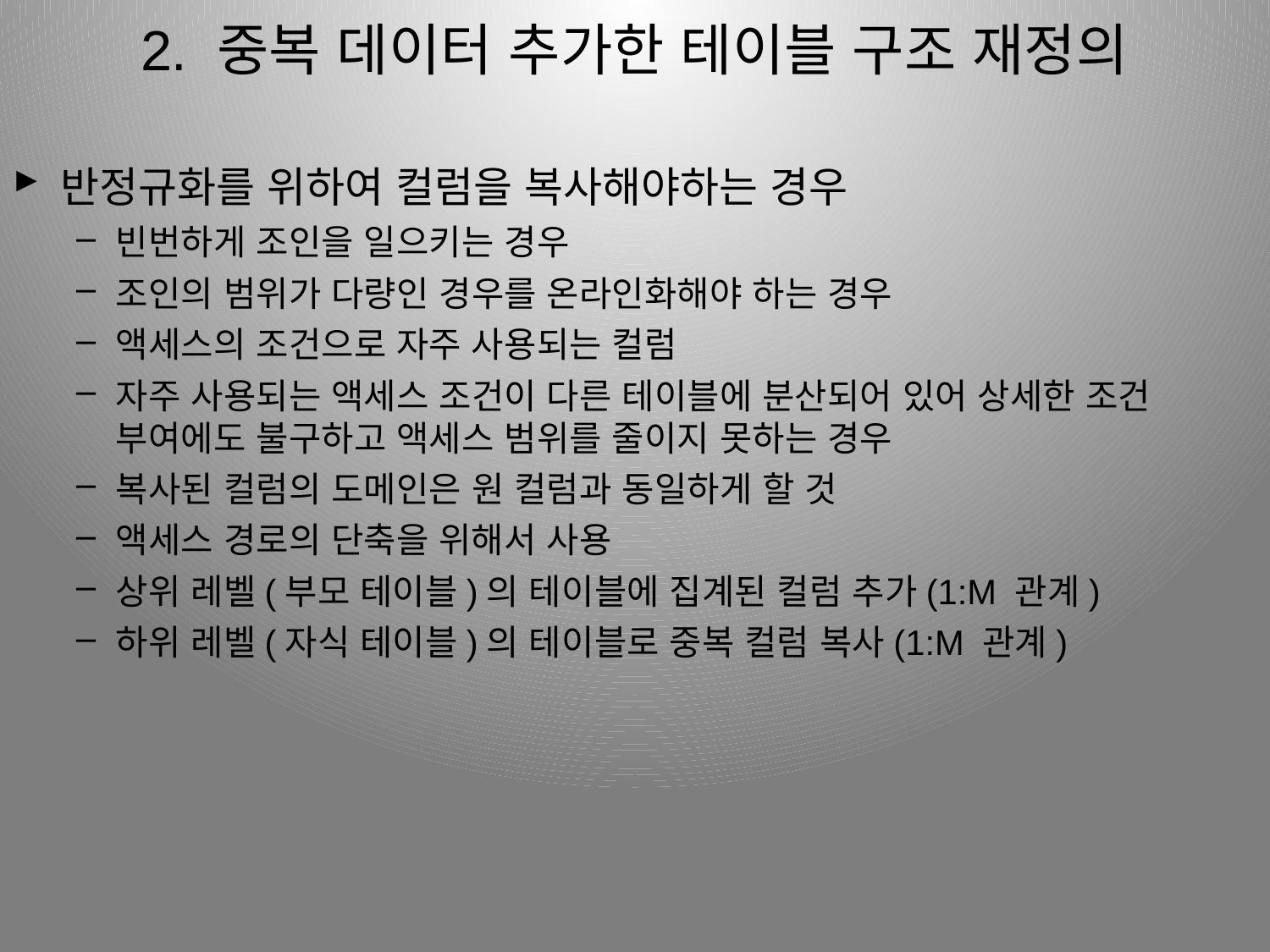

# 2. 중복 데이터 추가한 테이블 구조 재정의
반정규화를 위하여 컬럼을 복사해야하는 경우
빈번하게 조인을 일으키는 경우
조인의 범위가 다량인 경우를 온라인화해야 하는 경우
액세스의 조건으로 자주 사용되는 컬럼
자주 사용되는 액세스 조건이 다른 테이블에 분산되어 있어 상세한 조건 부여에도 불구하고 액세스 범위를 줄이지 못하는 경우
복사된 컬럼의 도메인은 원 컬럼과 동일하게 할 것
액세스 경로의 단축을 위해서 사용
상위 레벨(부모 테이블)의 테이블에 집계된 컬럼 추가(1:M 관계)
하위 레벨(자식 테이블)의 테이블로 중복 컬럼 복사(1:M 관계)